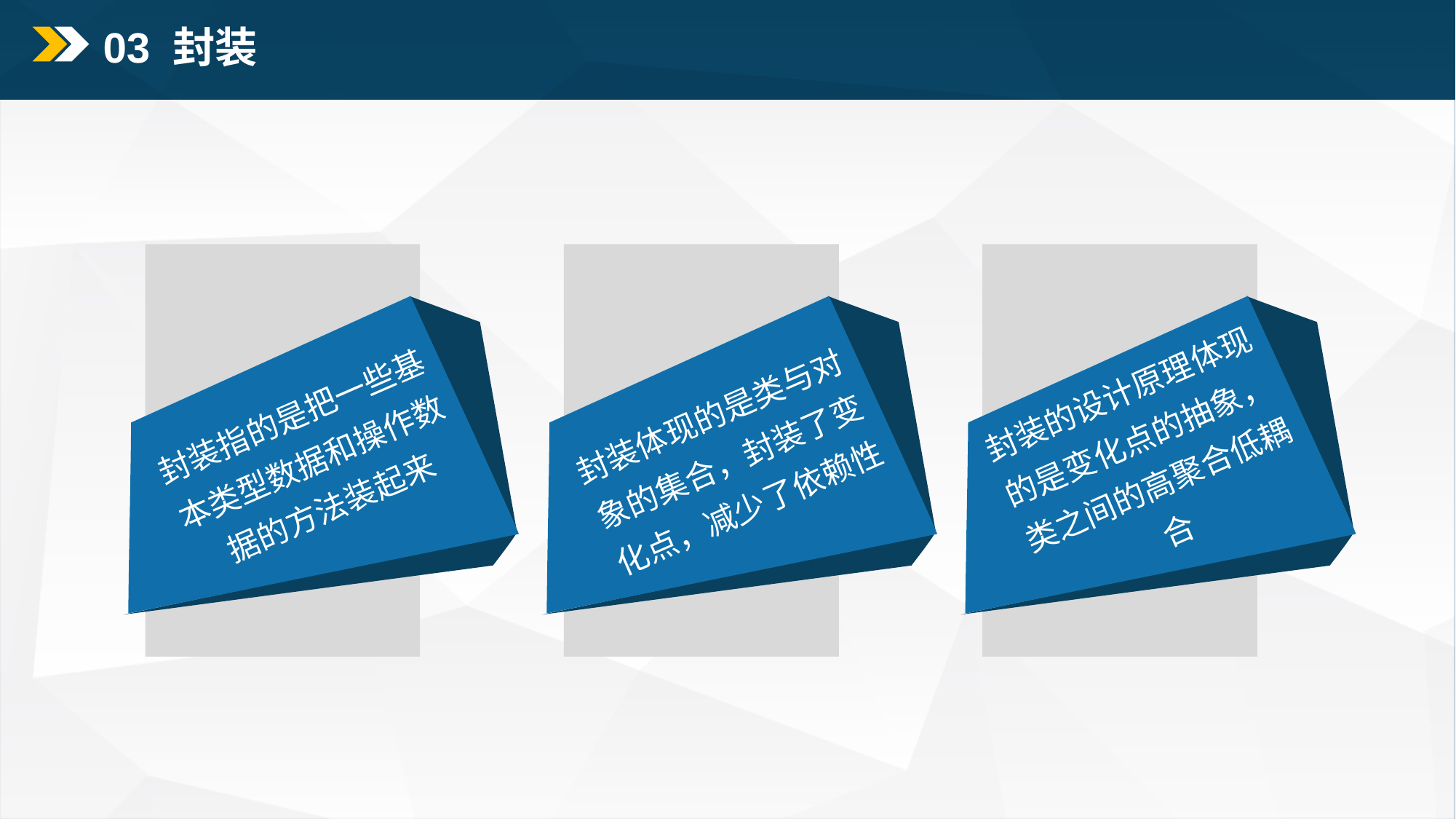

03 封装

地区卡
地区卡
地区卡

封装指的是把一些基本类型数据和操作数据的方法装起来
封装体现的是类与对象的集合，封装了变化点，减少了依赖性
封装的设计原理体现的是变化点的抽象，类之间的高聚合低耦合